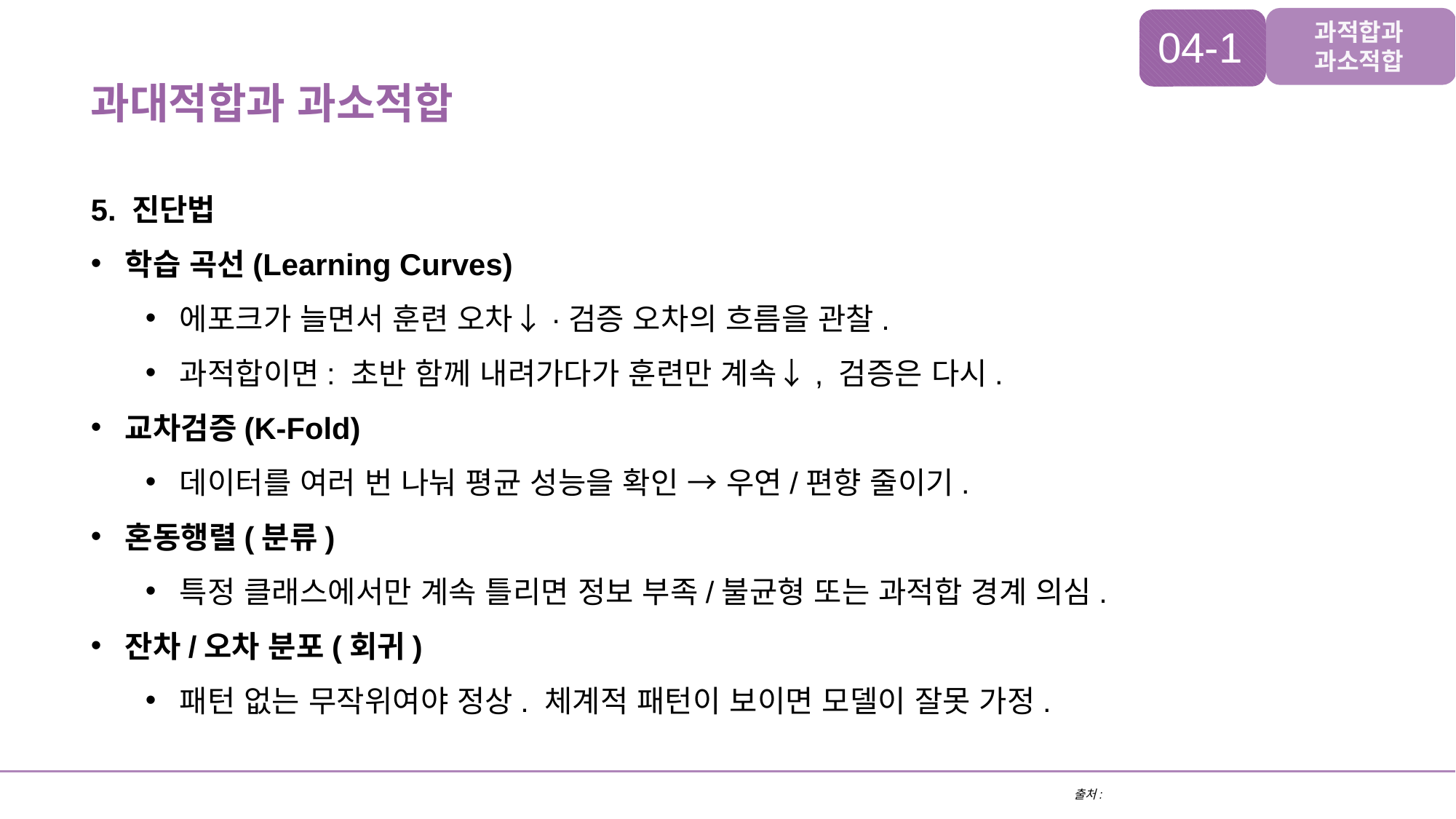

과적합과 과소적합
04-1
과대적합과 과소적합
5. 진단법
학습 곡선(Learning Curves)
에포크가 늘면서 훈련 오차↓·검증 오차의 흐름을 관찰.
과적합이면: 초반 함께 내려가다가 훈련만 계속↓, 검증은 다시.
교차검증(K-Fold)
데이터를 여러 번 나눠 평균 성능을 확인 → 우연/편향 줄이기.
혼동행렬(분류)
특정 클래스에서만 계속 틀리면 정보 부족/불균형 또는 과적합 경계 의심.
잔차/오차 분포(회귀)
패턴 없는 무작위여야 정상. 체계적 패턴이 보이면 모델이 잘못 가정.
출처: